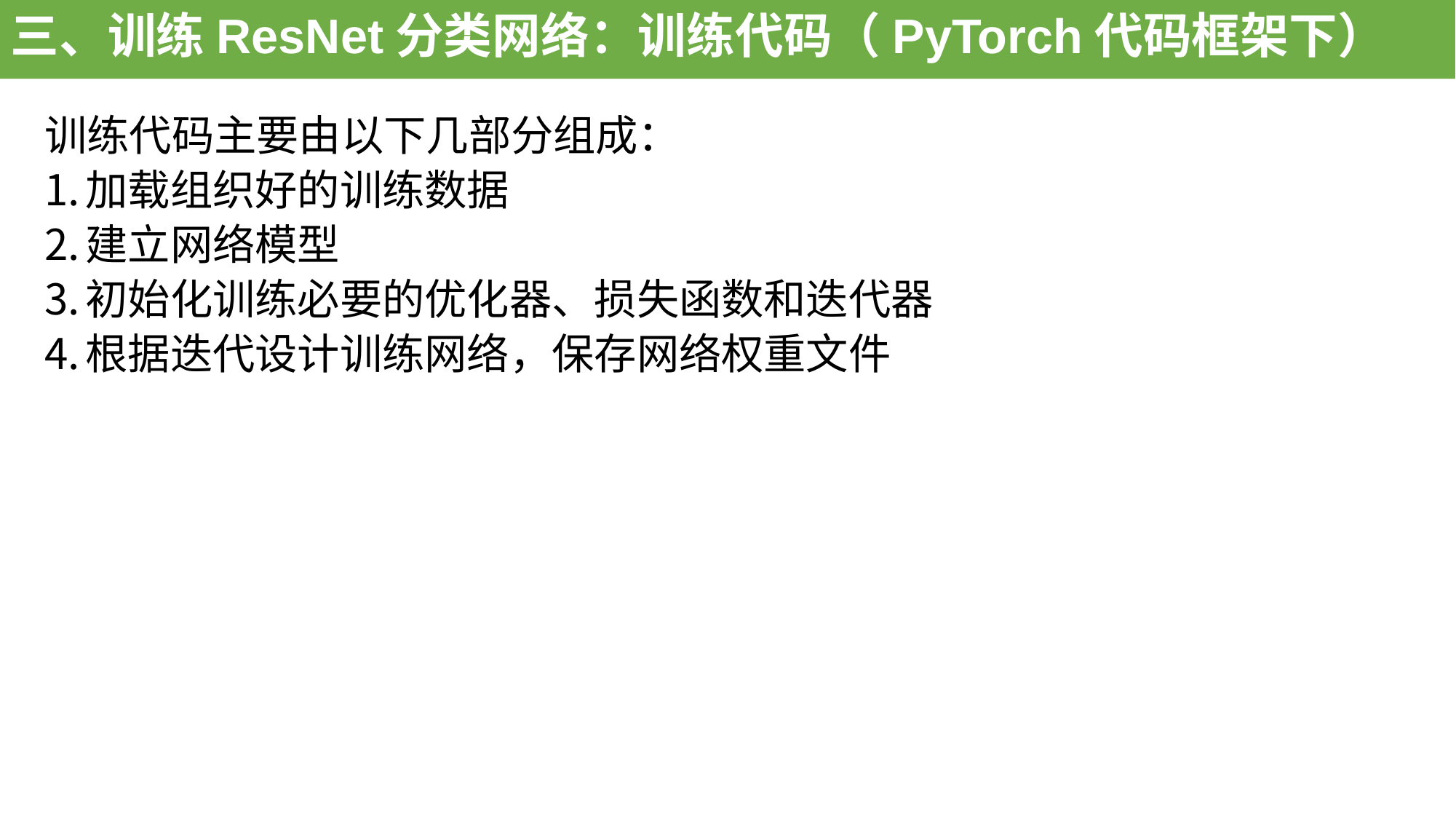

三、训练ResNet分类网络：训练代码（PyTorch代码框架下）
训练代码主要由以下几部分组成：
加载组织好的训练数据
建立网络模型
初始化训练必要的优化器、损失函数和迭代器
根据迭代设计训练网络，保存网络权重文件